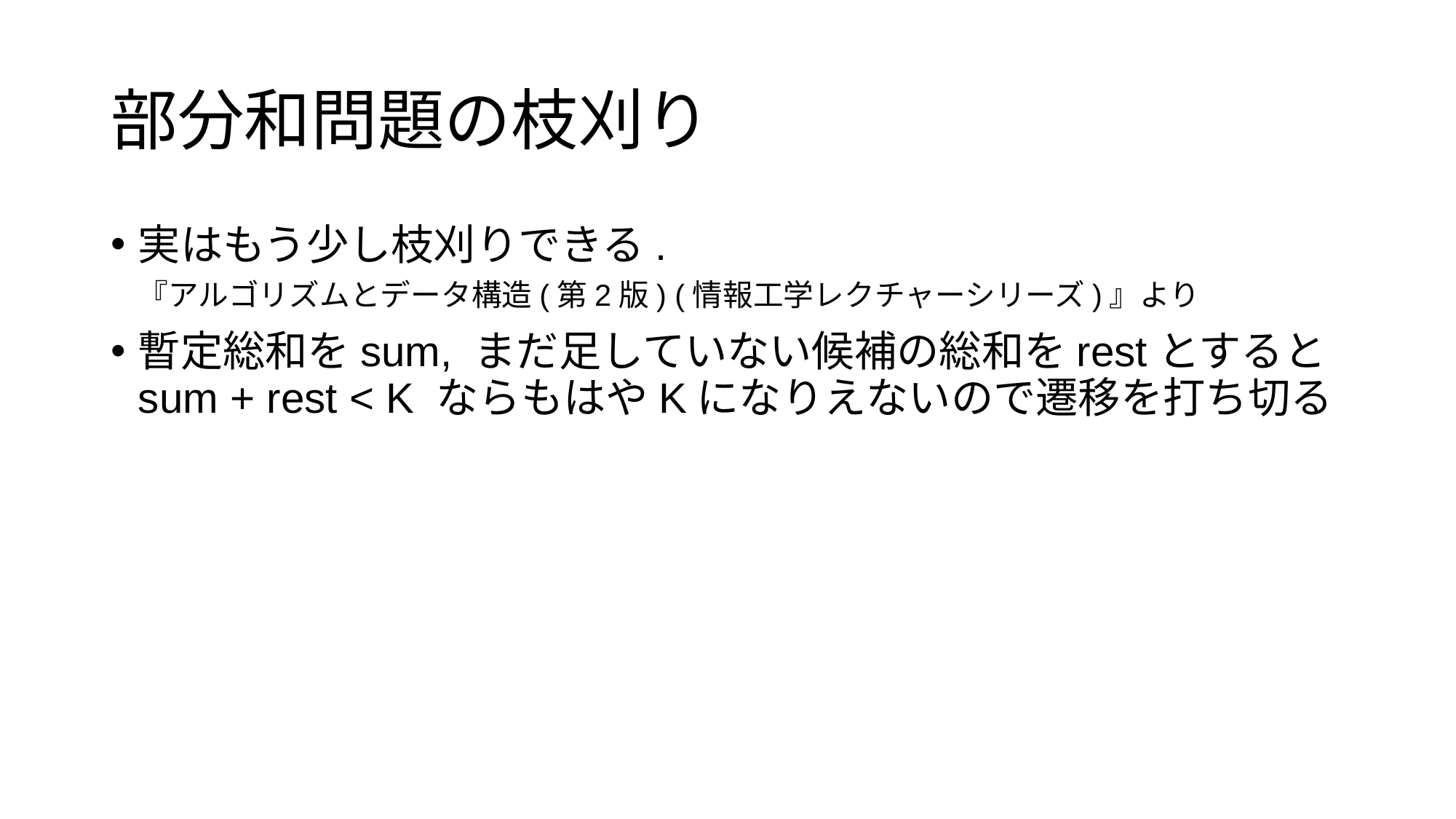

# 部分和問題の枝刈り
実はもう少し枝刈りできる.
『アルゴリズムとデータ構造(第2版) (情報工学レクチャーシリーズ)』より
暫定総和をsum, まだ足していない候補の総和をrestとすると
sum + rest < K ならもはやKになりえないので遷移を打ち切る